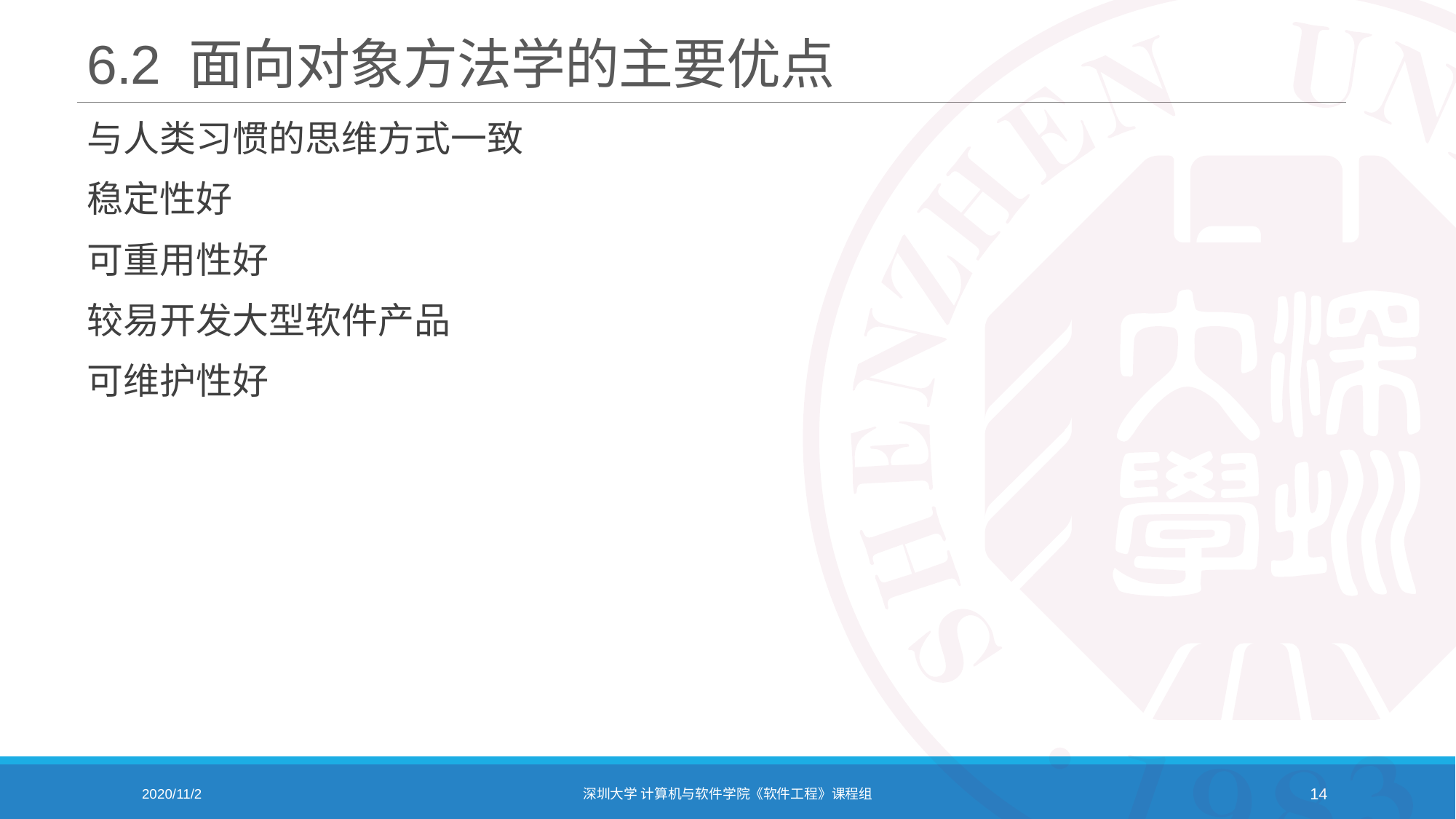

# 6.2 面向对象方法学的主要优点
与人类习惯的思维方式一致
稳定性好
可重用性好
较易开发大型软件产品
可维护性好

2020/11/2
深圳大学 计算机与软件学院《软件工程》课程组
14